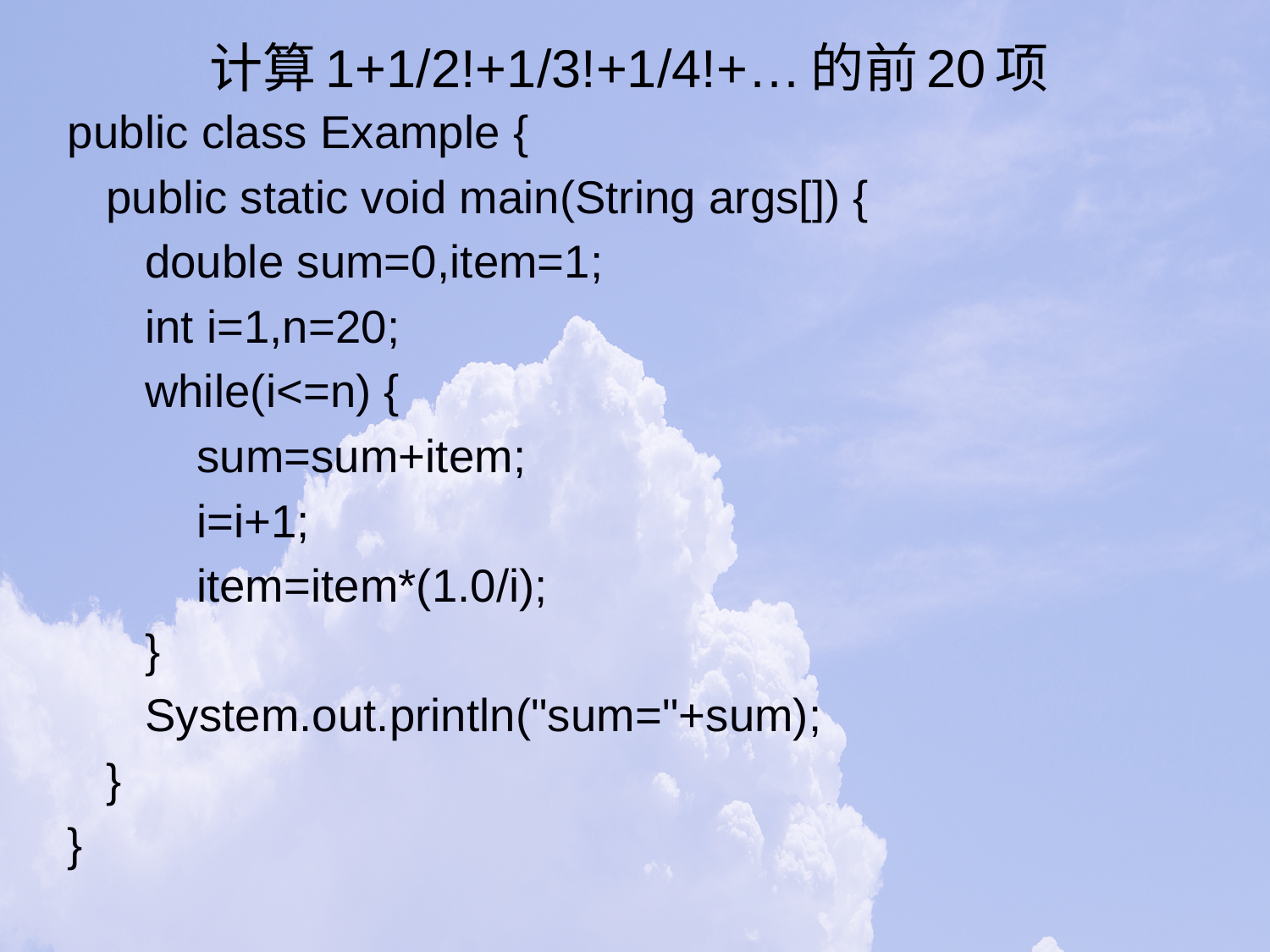

# 计算1+1/2!+1/3!+1/4!+…的前20项
public class Example {
   public static void main(String args[]) {
      double sum=0,item=1;
      int i=1,n=20;
      while(i<=n) {
          sum=sum+item;
          i=i+1;
          item=item*(1.0/i);
      }
      System.out.println("sum="+sum);
   }
}